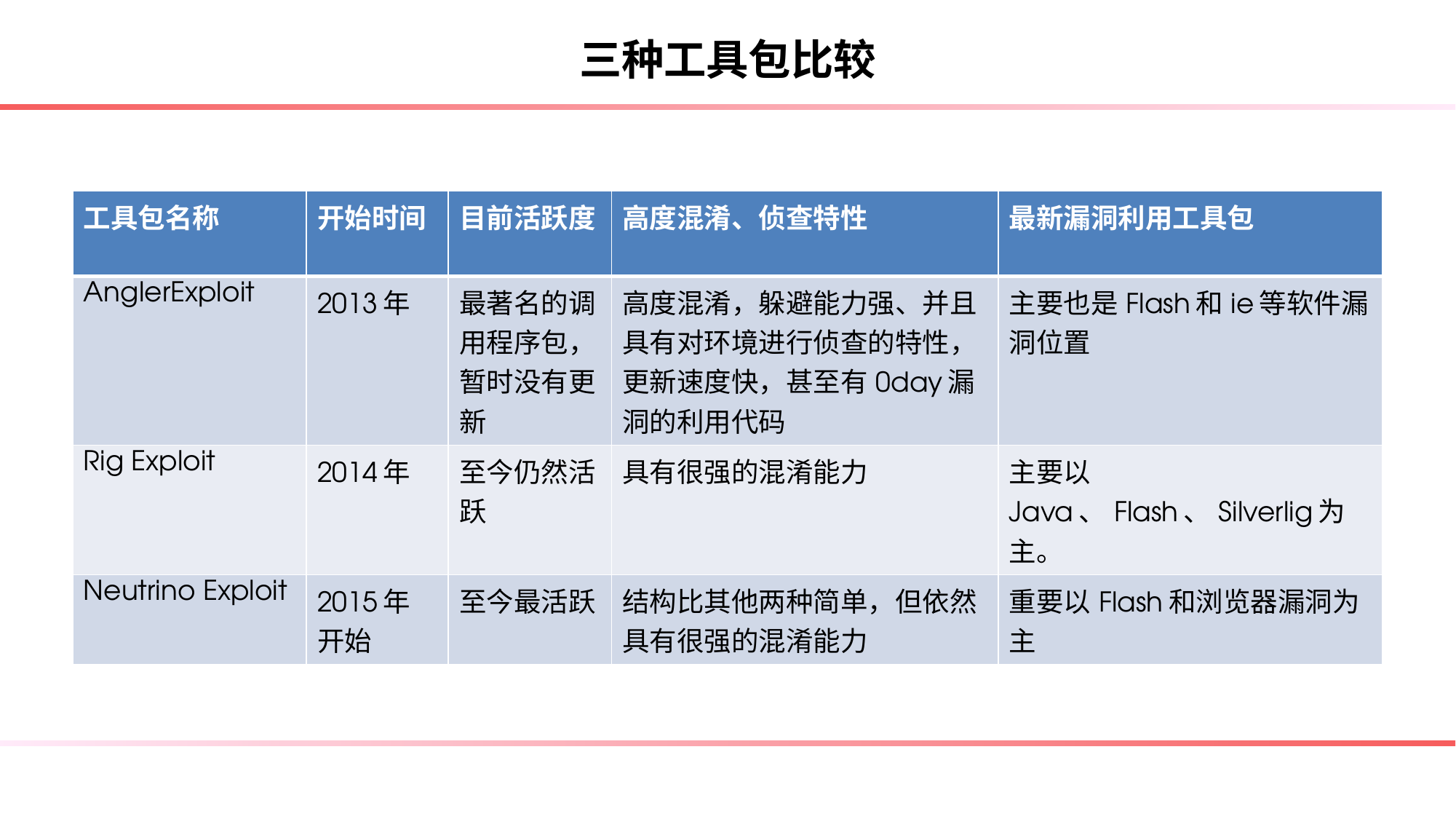

# 三种工具包比较
| 工具包名称 | 开始时间 | 目前活跃度 | 高度混淆、侦查特性 | 最新漏洞利用工具包 |
| --- | --- | --- | --- | --- |
| AnglerExploit | 2013年 | 最著名的调用程序包，暂时没有更新 | 高度混淆，躲避能力强、并且具有对环境进行侦查的特性，更新速度快，甚至有0day漏洞的利用代码 | 主要也是Flash和ie等软件漏洞位置 |
| Rig Exploit | 2014年 | 至今仍然活跃 | 具有很强的混淆能力 | 主要以Java、Flash、Silverlig为主。 |
| Neutrino Exploit | 2015年开始 | 至今最活跃 | 结构比其他两种简单，但依然具有很强的混淆能力 | 重要以Flash和浏览器漏洞为主 |